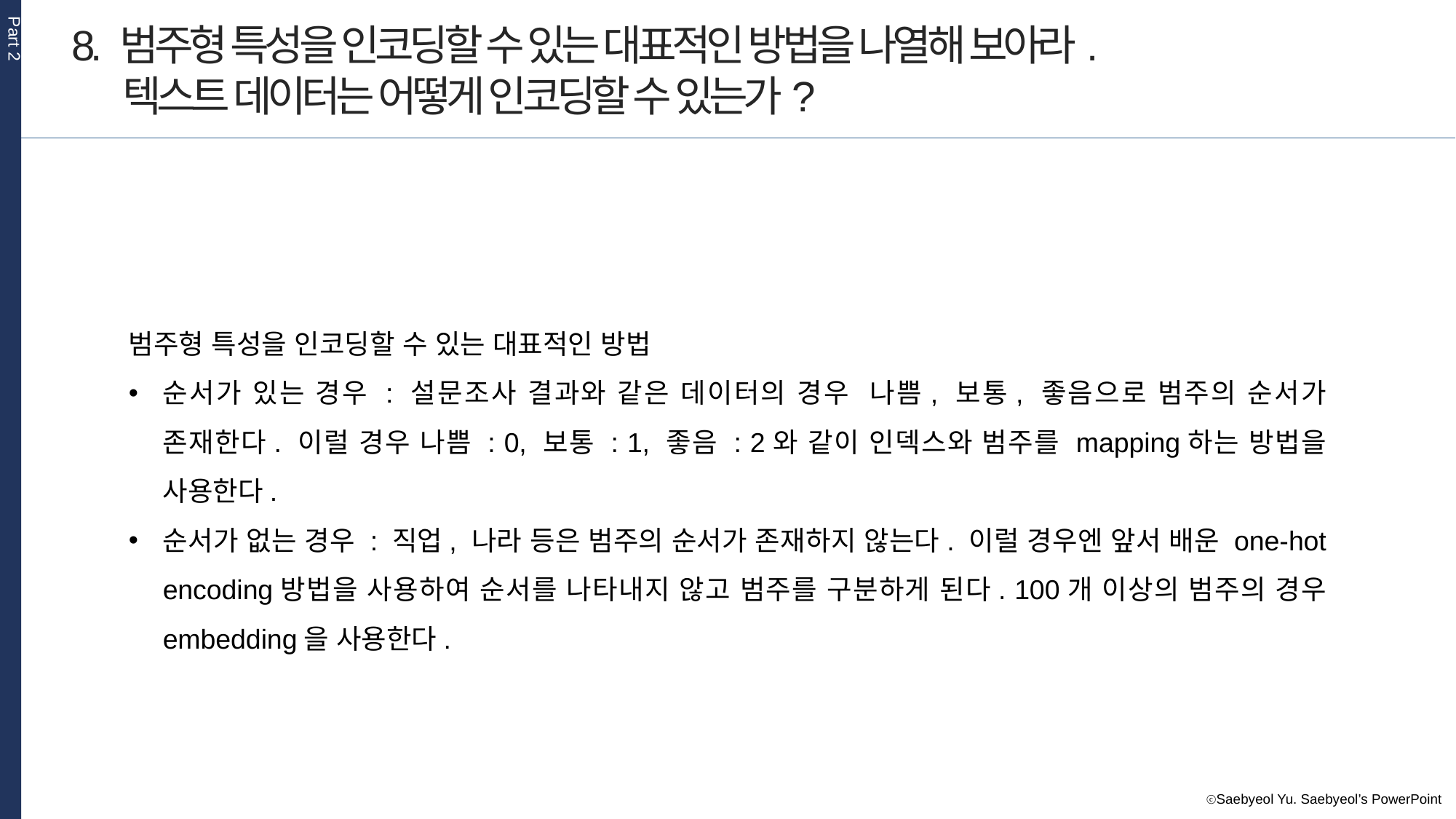

Part 2
8. 범주형 특성을 인코딩할 수 있는 대표적인 방법을 나열해 보아라.
     텍스트 데이터는 어떻게 인코딩할 수 있는가?
범주형 특성을 인코딩할 수 있는 대표적인 방법
순서가 있는 경우 : 설문조사 결과와 같은 데이터의 경우  나쁨, 보통, 좋음으로 범주의 순서가 존재한다. 이럴 경우 나쁨 : 0, 보통 : 1, 좋음 : 2와 같이 인덱스와 범주를 mapping하는 방법을 사용한다.
순서가 없는 경우 : 직업, 나라 등은 범주의 순서가 존재하지 않는다. 이럴 경우엔 앞서 배운 one-hot encoding방법을 사용하여 순서를 나타내지 않고 범주를 구분하게 된다. 100개 이상의 범주의 경우 embedding을 사용한다.